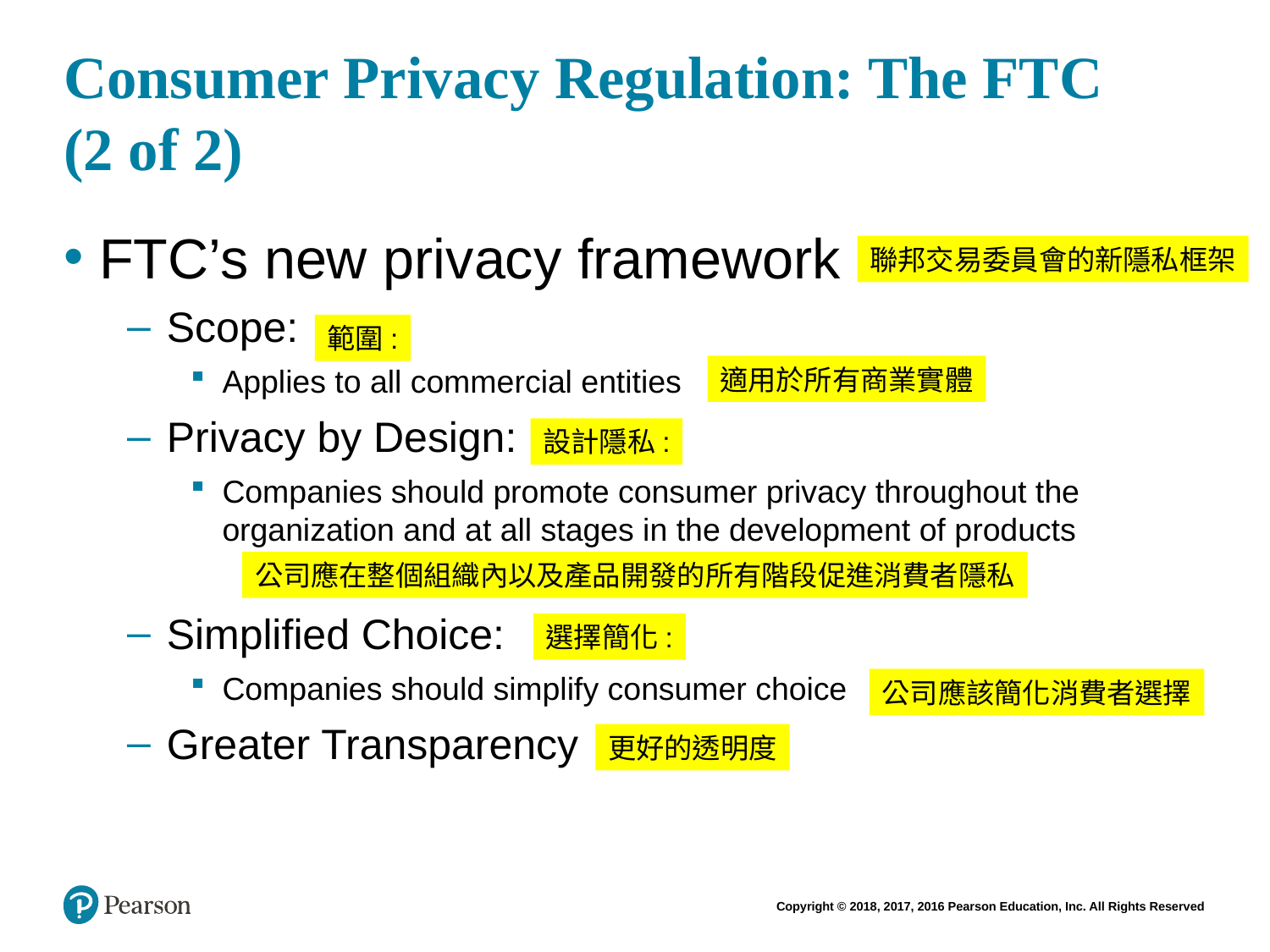

# Consumer Privacy Regulation: The FTC (2 of 2)
FTC’s new privacy framework
Scope:
Applies to all commercial entities
Privacy by Design:
Companies should promote consumer privacy throughout the organization and at all stages in the development of products

Simplified Choice:
Companies should simplify consumer choice
Greater Transparency
聯邦交易委員會的新隱私框架
範圍:
適用於所有商業實體
設計隱私:
公司應在整個組織內以及產品開發的所有階段促進消費者隱私
選擇簡化:
公司應該簡化消費者選擇
更好的透明度